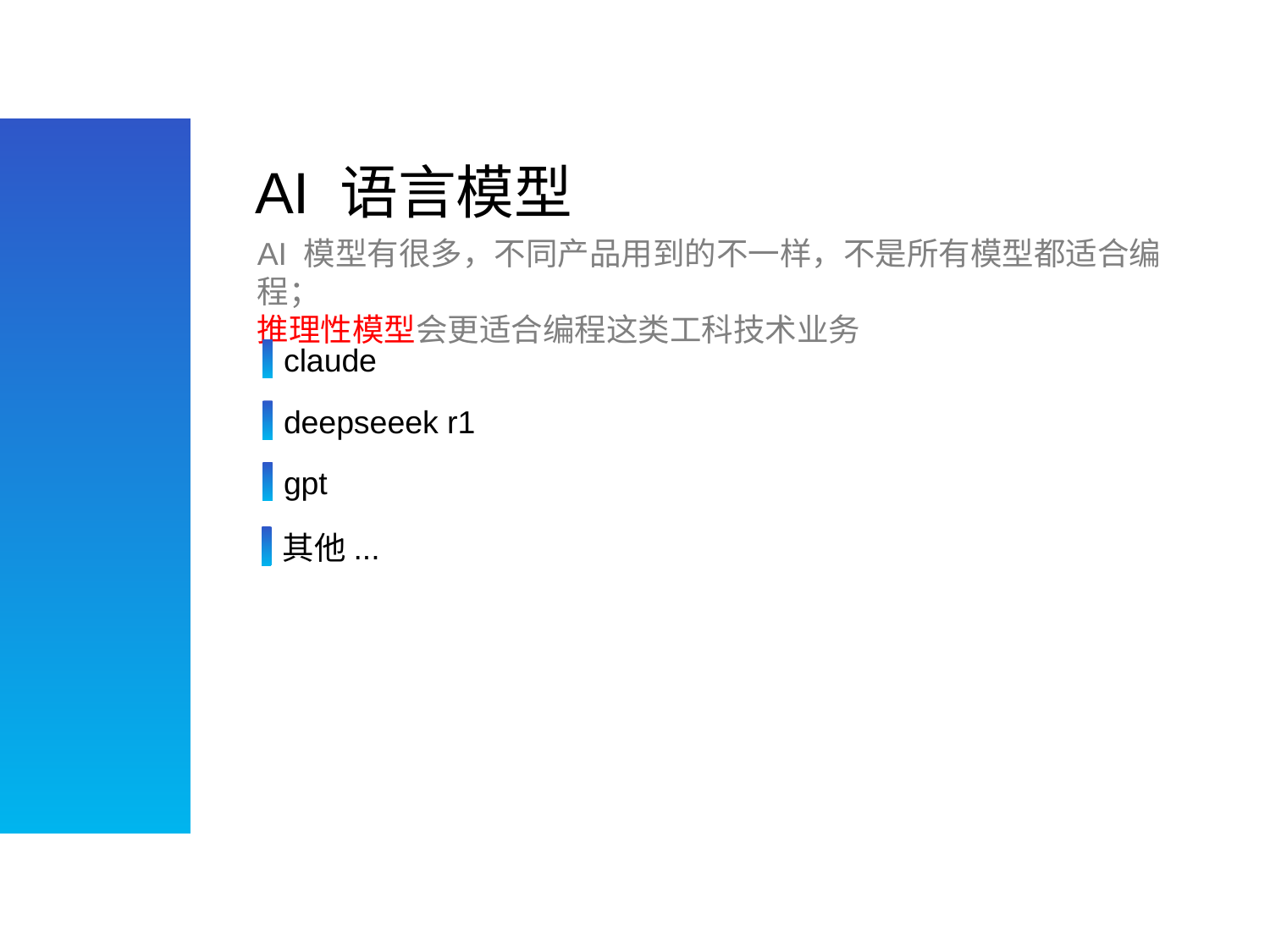

AI 语言模型
AI 模型有很多，不同产品用到的不一样，不是所有模型都适合编程；
推理性模型会更适合编程这类工科技术业务
claude

deepseeek r1

gpt

其他...